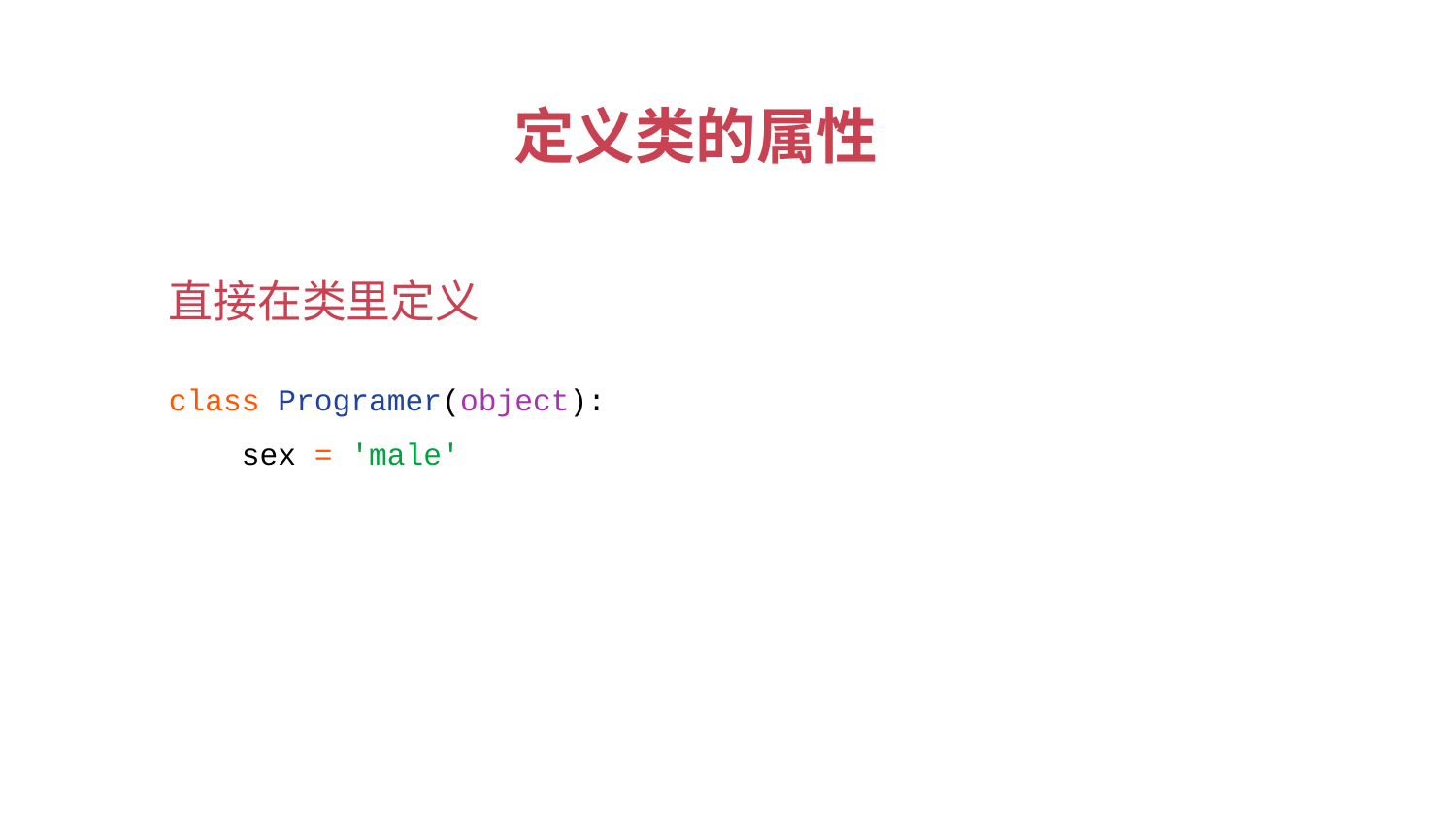

定义类的属性
# 直接在类里定义
class Programer(object):
    sex = 'male'